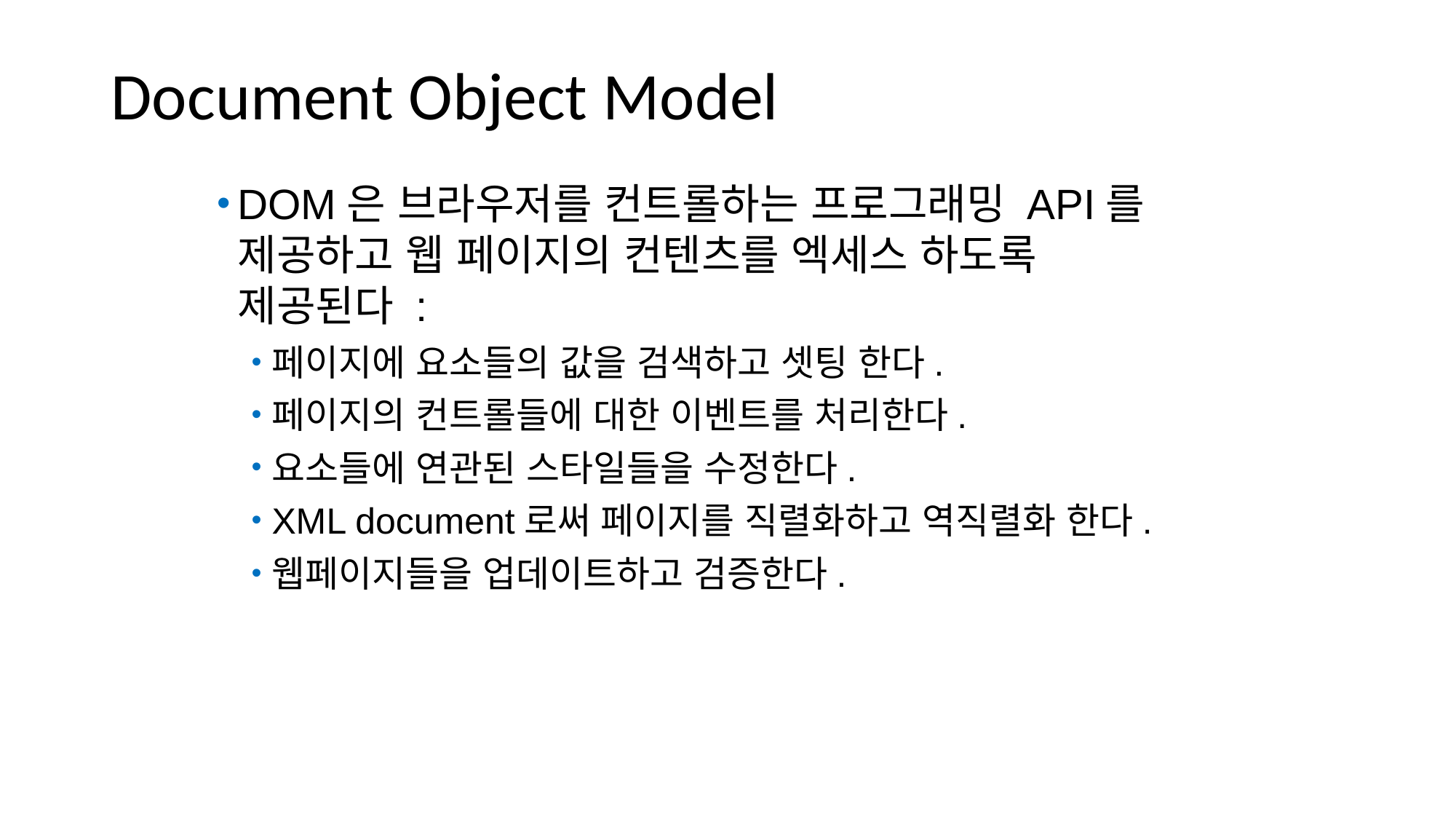

# Document Object Model
DOM은 브라우저를 컨트롤하는 프로그래밍 API를 제공하고 웹 페이지의 컨텐츠를 엑세스 하도록 제공된다 :
페이지에 요소들의 값을 검색하고 셋팅 한다.
페이지의 컨트롤들에 대한 이벤트를 처리한다.
요소들에 연관된 스타일들을 수정한다.
XML document로써 페이지를 직렬화하고 역직렬화 한다.
웹페이지들을 업데이트하고 검증한다.